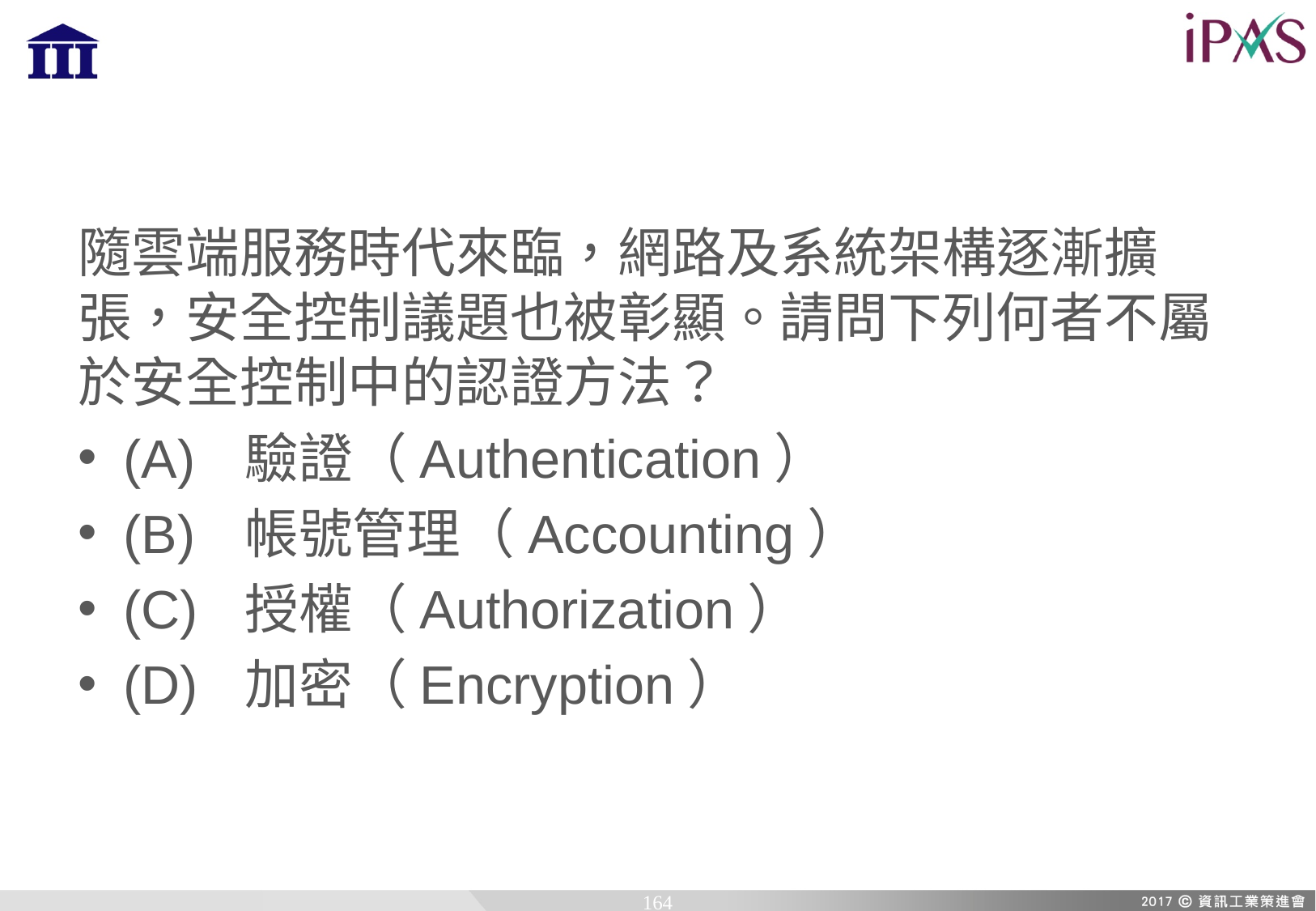

隨雲端服務時代來臨，網路及系統架構逐漸擴張，安全控制議題也被彰顯。請問下列何者不屬於安全控制中的認證方法？
(A)	驗證（Authentication）
(B)	帳號管理（Accounting）
(C)	授權（Authorization）
(D)	加密（Encryption）
164